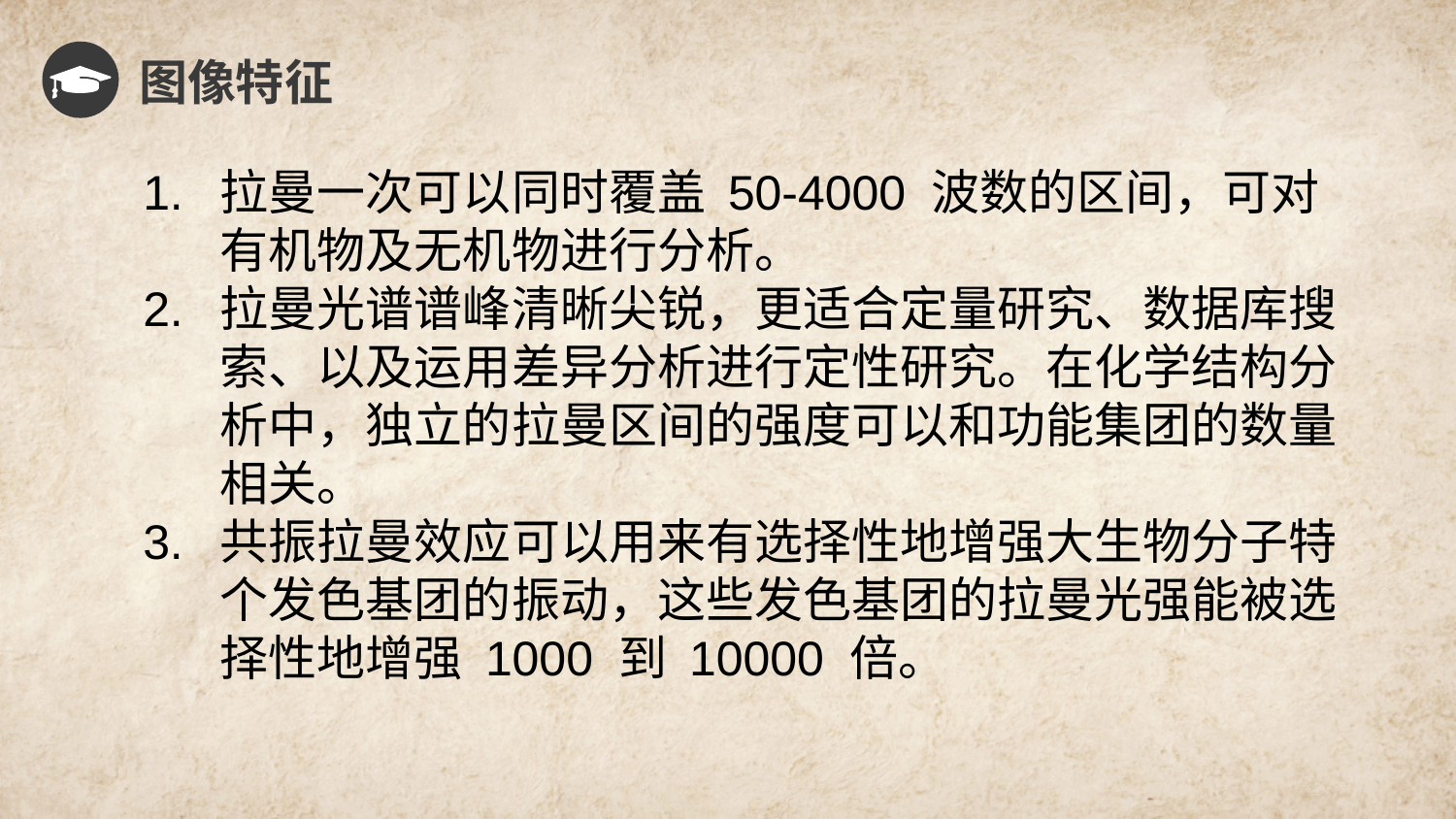

图像特征
拉曼一次可以同时覆盖 50-4000 波数的区间，可对有机物及无机物进行分析。
拉曼光谱谱峰清晰尖锐，更适合定量研究、数据库搜索、以及运用差异分析进行定性研究。在化学结构分析中，独立的拉曼区间的强度可以和功能集团的数量相关。
共振拉曼效应可以用来有选择性地增强大生物分子特个发色基团的振动，这些发色基团的拉曼光强能被选择性地增强 1000 到 10000 倍。